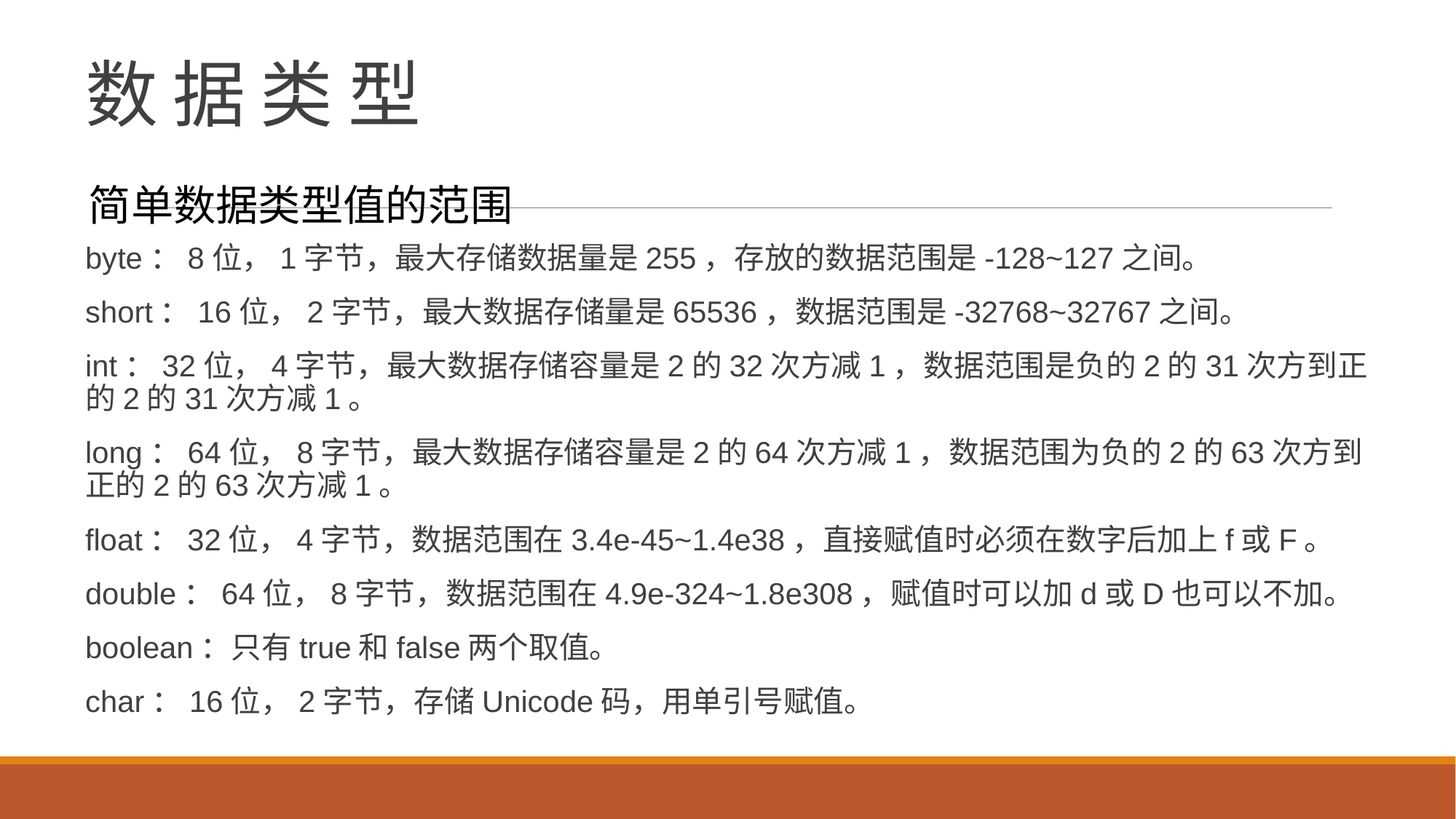

# 数 据 类 型
简单数据类型值的范围
byte：8位，1字节，最大存储数据量是255，存放的数据范围是-128~127之间。
short：16位，2字节，最大数据存储量是65536，数据范围是-32768~32767之间。
int：32位，4字节，最大数据存储容量是2的32次方减1，数据范围是负的2的31次方到正的2的31次方减1。
long：64位，8字节，最大数据存储容量是2的64次方减1，数据范围为负的2的63次方到正的2的63次方减1。
float：32位，4字节，数据范围在3.4e-45~1.4e38，直接赋值时必须在数字后加上f或F。
double：64位，8字节，数据范围在4.9e-324~1.8e308，赋值时可以加d或D也可以不加。
boolean：只有true和false两个取值。
char：16位，2字节，存储Unicode码，用单引号赋值。